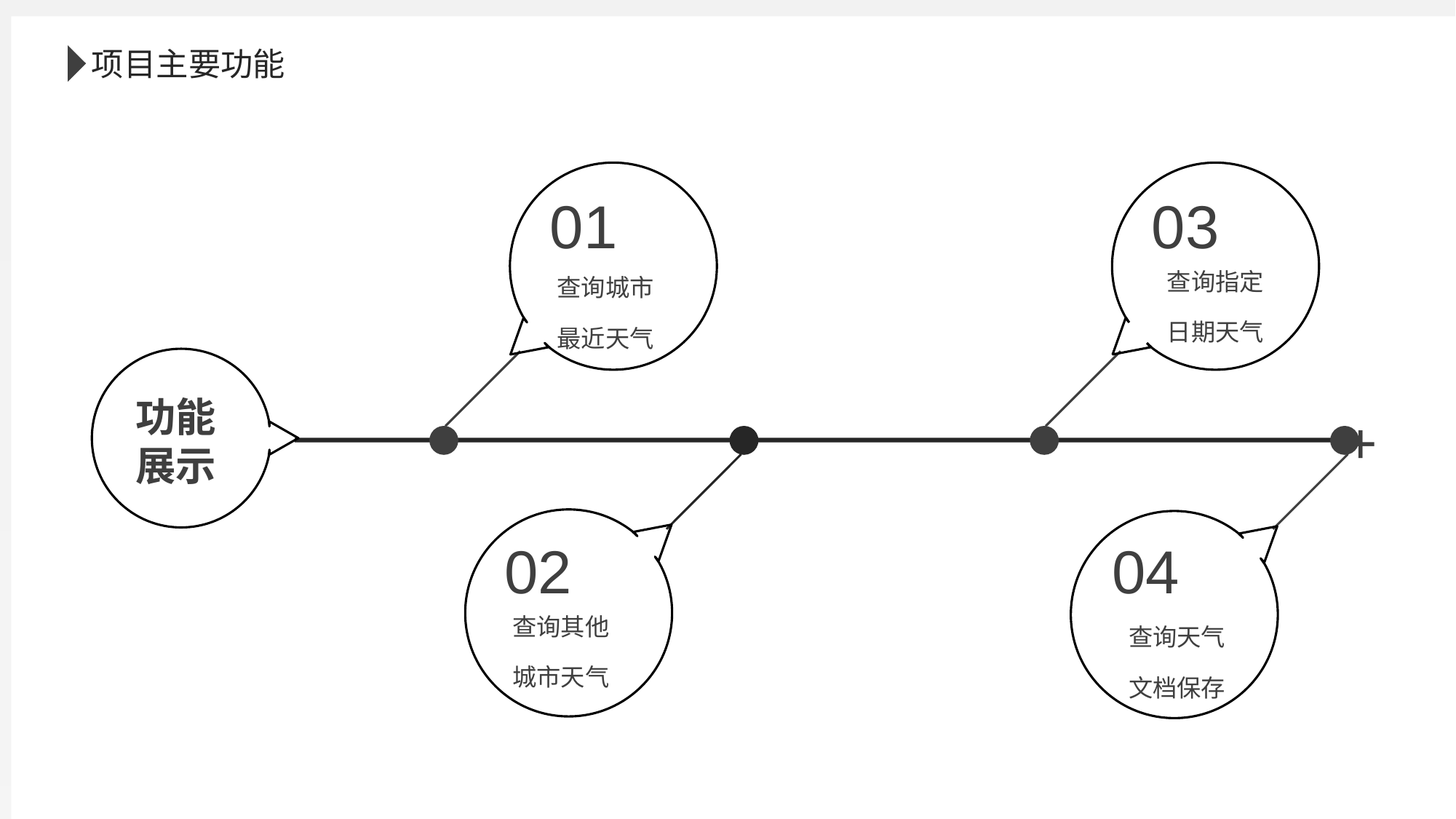

项目主要功能

01
03
查询指定
日期天气
查询城市
最近天气

功能
展示

+

02
04
查询其他
城市天气
查询天气
文档保存